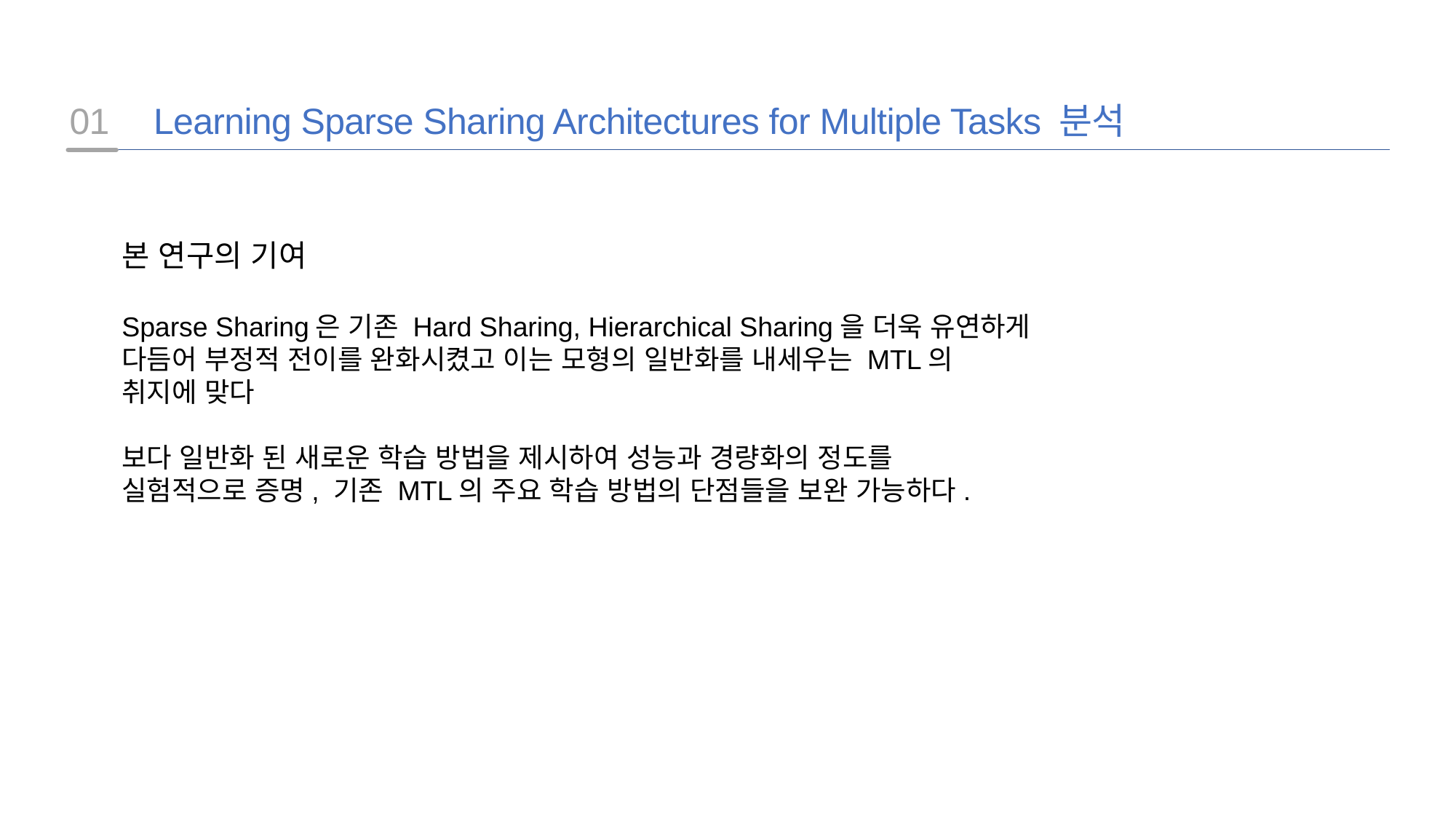

01
Learning Sparse Sharing Architectures for Multiple Tasks 분석
본 연구의 기여

Sparse Sharing은 기존 Hard Sharing, Hierarchical Sharing을 더욱 유연하게 다듬어 부정적 전이를 완화시켰고 이는 모형의 일반화를 내세우는 MTL의
취지에 맞다

보다 일반화 된 새로운 학습 방법을 제시하여 성능과 경량화의 정도를
실험적으로 증명, 기존 MTL의 주요 학습 방법의 단점들을 보완 가능하다.